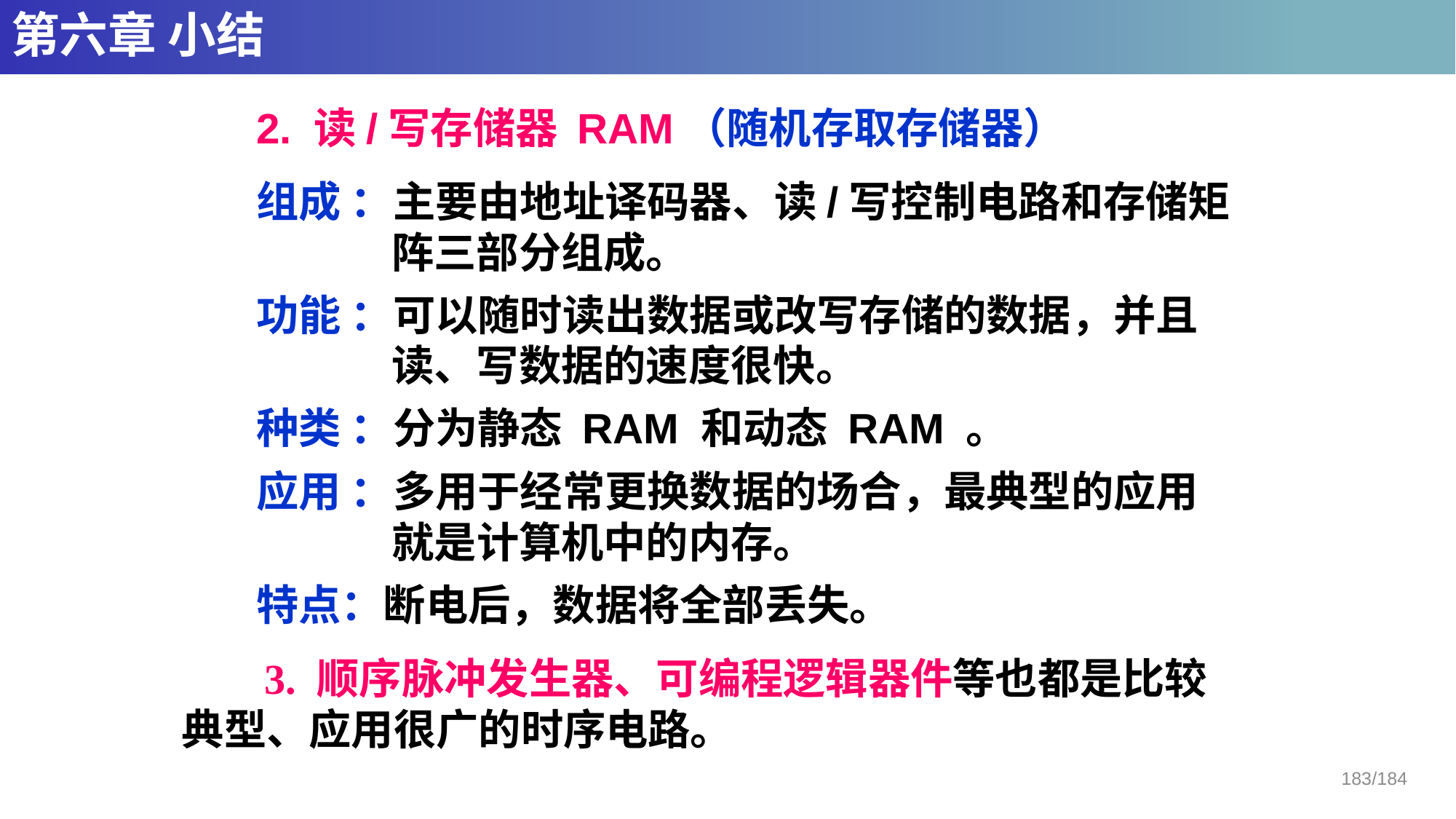

# 第六章 小结
2. 读/写存储器 RAM（随机存取存储器）
组成 ：主要由地址译码器、读/写控制电路和存储矩
             阵三部分组成。
功能 ：可以随时读出数据或改写存储的数据，并且
             读、写数据的速度很快。
种类 ：分为静态 RAM 和动态 RAM 。
应用 ：多用于经常更换数据的场合，最典型的应用
             就是计算机中的内存。
特点：断电后，数据将全部丢失。
             3. 顺序脉冲发生器、可编程逻辑器件等也都是比较典型、应用很广的时序电路。
183/184